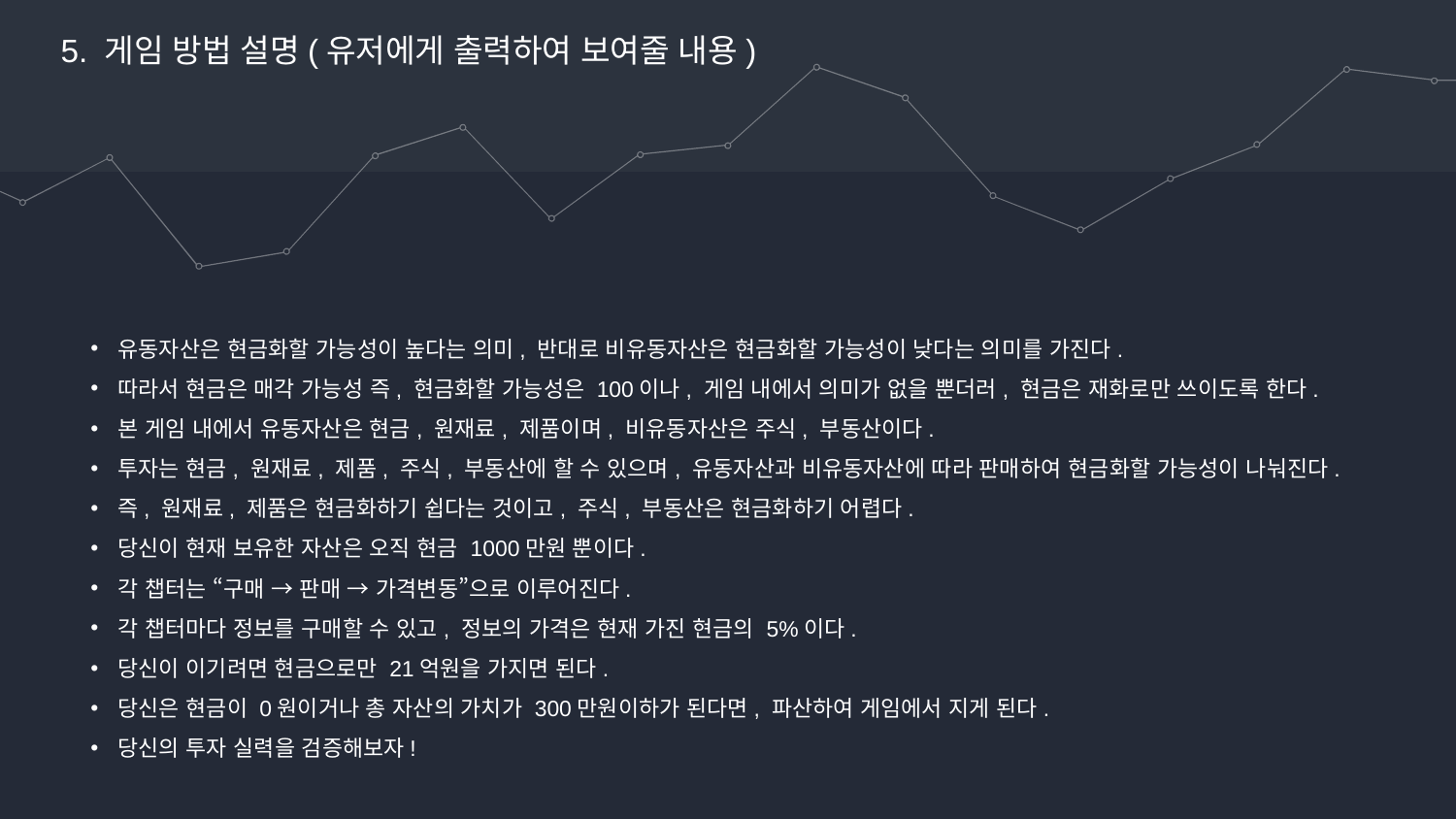

5. 게임 방법 설명(유저에게 출력하여 보여줄 내용)
유동자산은 현금화할 가능성이 높다는 의미, 반대로 비유동자산은 현금화할 가능성이 낮다는 의미를 가진다.
따라서 현금은 매각 가능성 즉, 현금화할 가능성은 100이나, 게임 내에서 의미가 없을 뿐더러, 현금은 재화로만 쓰이도록 한다.
본 게임 내에서 유동자산은 현금, 원재료, 제품이며, 비유동자산은 주식, 부동산이다.
투자는 현금, 원재료, 제품, 주식, 부동산에 할 수 있으며, 유동자산과 비유동자산에 따라 판매하여 현금화할 가능성이 나눠진다.
즉, 원재료, 제품은 현금화하기 쉽다는 것이고, 주식, 부동산은 현금화하기 어렵다.
당신이 현재 보유한 자산은 오직 현금 1000만원 뿐이다.
각 챕터는 “구매 → 판매 → 가격변동”으로 이루어진다.
각 챕터마다 정보를 구매할 수 있고, 정보의 가격은 현재 가진 현금의 5%이다.
당신이 이기려면 현금으로만 21억원을 가지면 된다.
당신은 현금이 0원이거나 총 자산의 가치가 300만원이하가 된다면, 파산하여 게임에서 지게 된다.
당신의 투자 실력을 검증해보자!